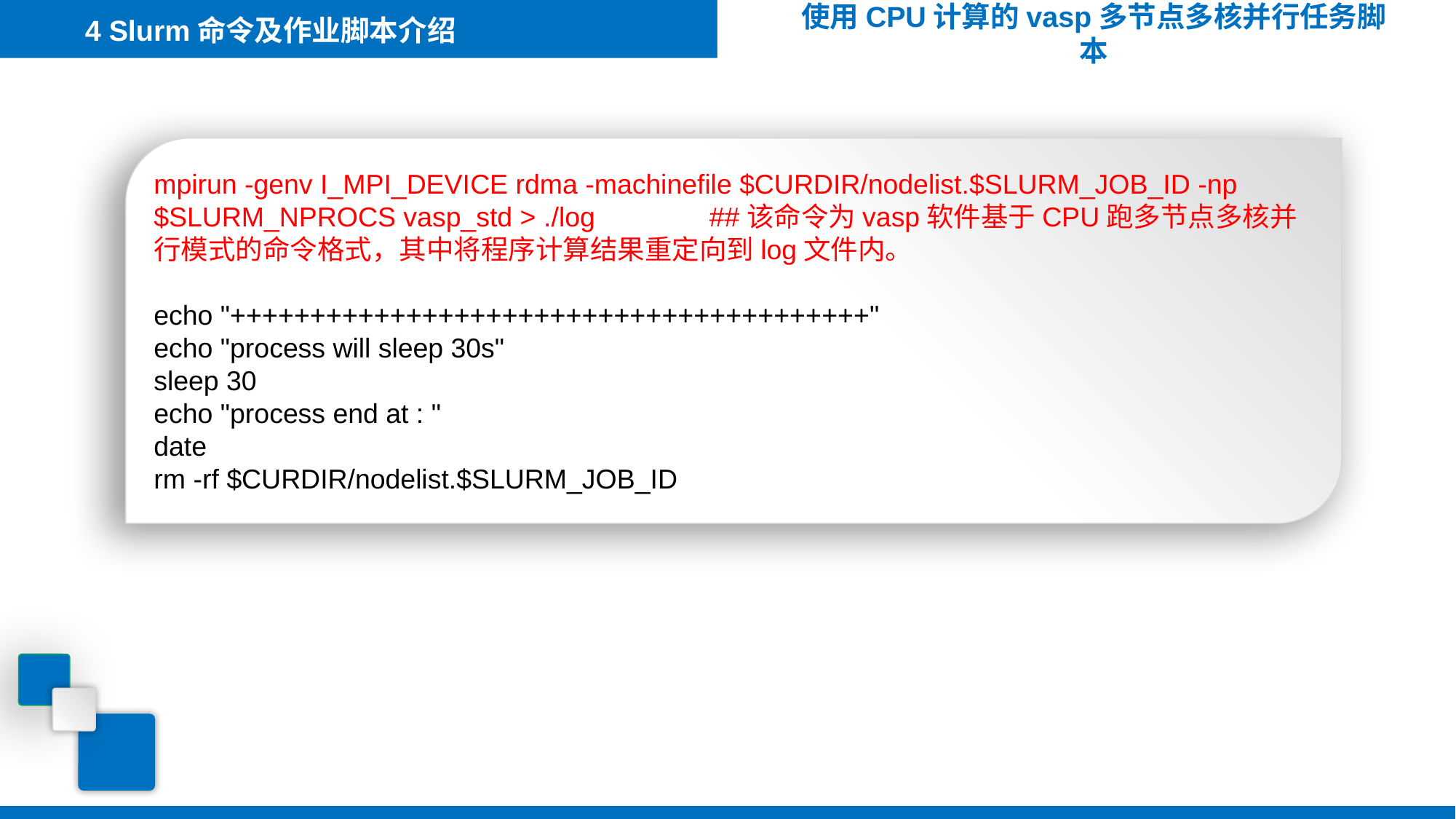

4 Slurm命令及作业脚本介绍

使用CPU计算的vasp多节点多核并行任务脚本
mpirun -genv I_MPI_DEVICE rdma -machinefile $CURDIR/nodelist.$SLURM_JOB_ID -np $SLURM_NPROCS vasp_std > ./log               ##该命令为vasp软件基于CPU跑多节点多核并行模式的命令格式，其中将程序计算结果重定向到log文件内。

echo "++++++++++++++++++++++++++++++++++++++++"
echo "process will sleep 30s"
sleep 30
echo "process end at : "
date
rm -rf $CURDIR/nodelist.$SLURM_JOB_ID